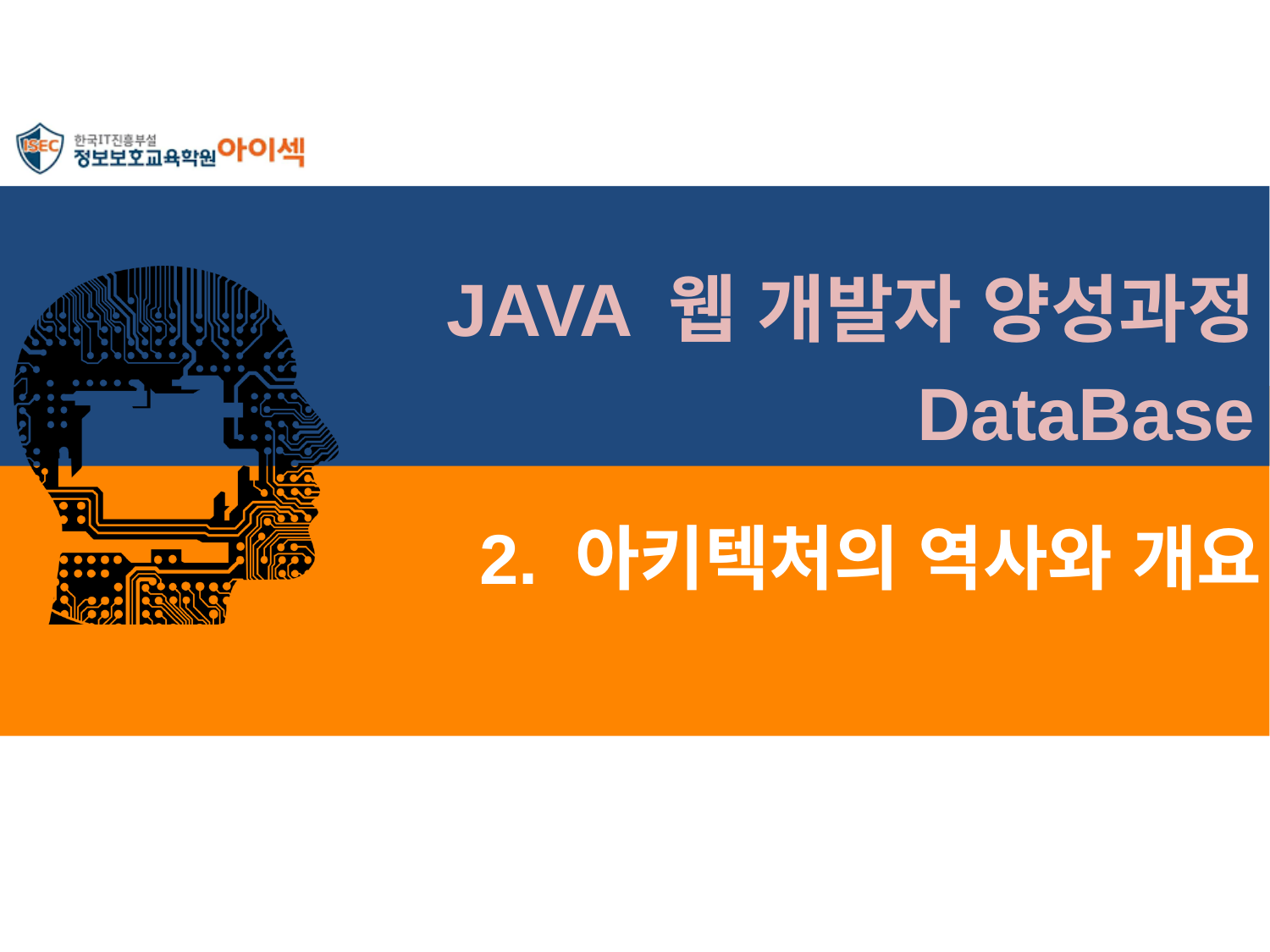

JAVA 웹 개발자 양성과정
DataBase
# 2. 아키텍처의 역사와 개요